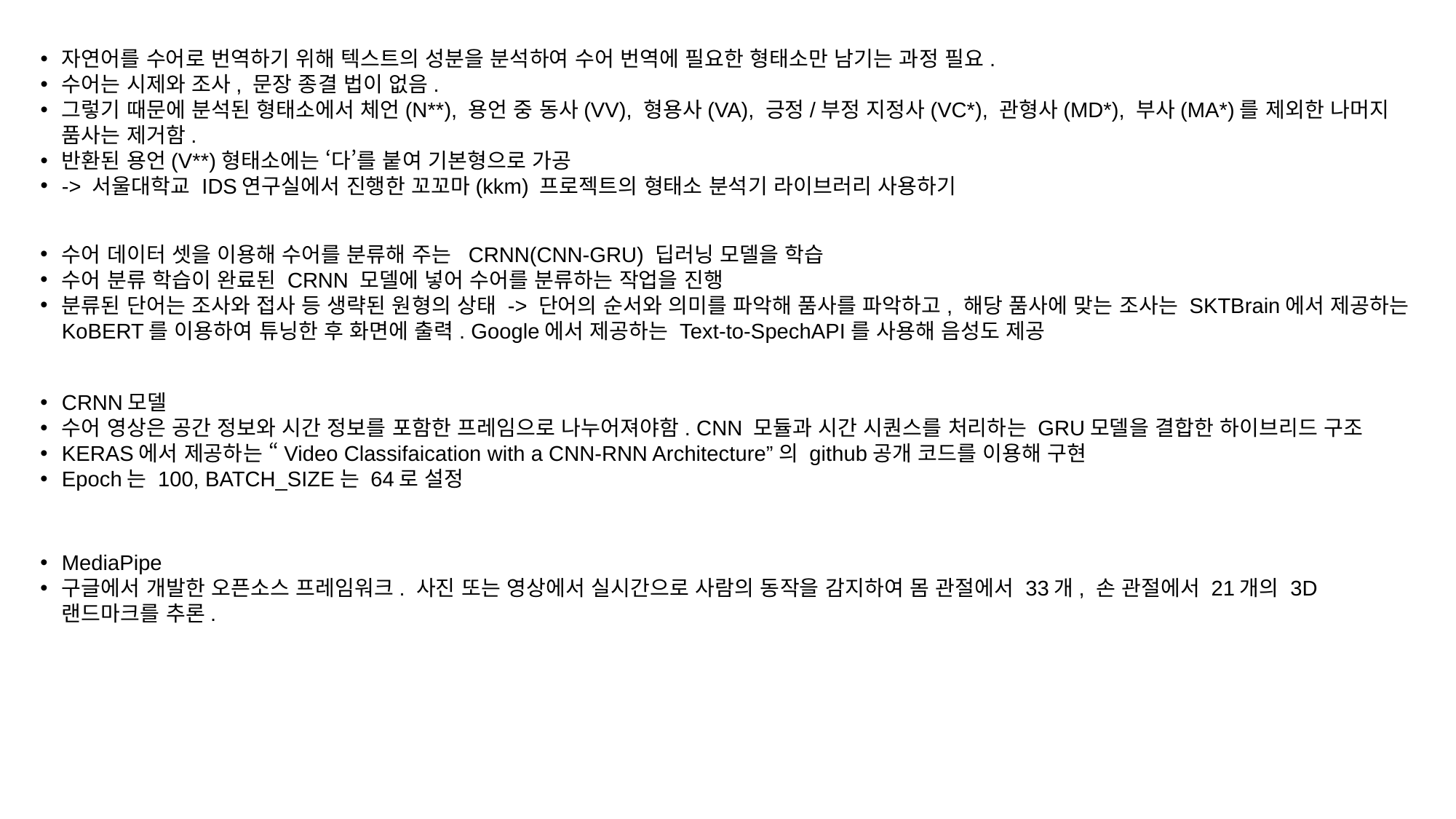

자연어를 수어로 번역하기 위해 텍스트의 성분을 분석하여 수어 번역에 필요한 형태소만 남기는 과정 필요.
수어는 시제와 조사, 문장 종결 법이 없음.
그렇기 때문에 분석된 형태소에서 체언(N**), 용언 중 동사(VV), 형용사(VA), 긍정/부정 지정사(VC*), 관형사(MD*), 부사(MA*)를 제외한 나머지 품사는 제거함.
반환된 용언(V**)형태소에는 ‘다’를 붙여 기본형으로 가공
-> 서울대학교 IDS연구실에서 진행한 꼬꼬마(kkm) 프로젝트의 형태소 분석기 라이브러리 사용하기
수어 데이터 셋을 이용해 수어를 분류해 주는  CRNN(CNN-GRU) 딥러닝 모델을 학습
수어 분류 학습이 완료된 CRNN 모델에 넣어 수어를 분류하는 작업을 진행
분류된 단어는 조사와 접사 등 생략된 원형의 상태 -> 단어의 순서와 의미를 파악해 품사를 파악하고, 해당 품사에 맞는 조사는 SKTBrain에서 제공하는 KoBERT를 이용하여 튜닝한 후 화면에 출력. Google에서 제공하는 Text-to-SpechAPI를 사용해 음성도 제공
CRNN모델
수어 영상은 공간 정보와 시간 정보를 포함한 프레임으로 나누어져야함. CNN 모듈과 시간 시퀀스를 처리하는 GRU모델을 결합한 하이브리드 구조
KERAS에서 제공하는 “Video Classifaication with a CNN-RNN Architecture”의 github공개 코드를 이용해 구현
Epoch는 100, BATCH_SIZE는 64로 설정
MediaPipe
구글에서 개발한 오픈소스 프레임워크. 사진 또는 영상에서 실시간으로 사람의 동작을 감지하여 몸 관절에서 33개, 손 관절에서 21개의 3D 랜드마크를 추론.